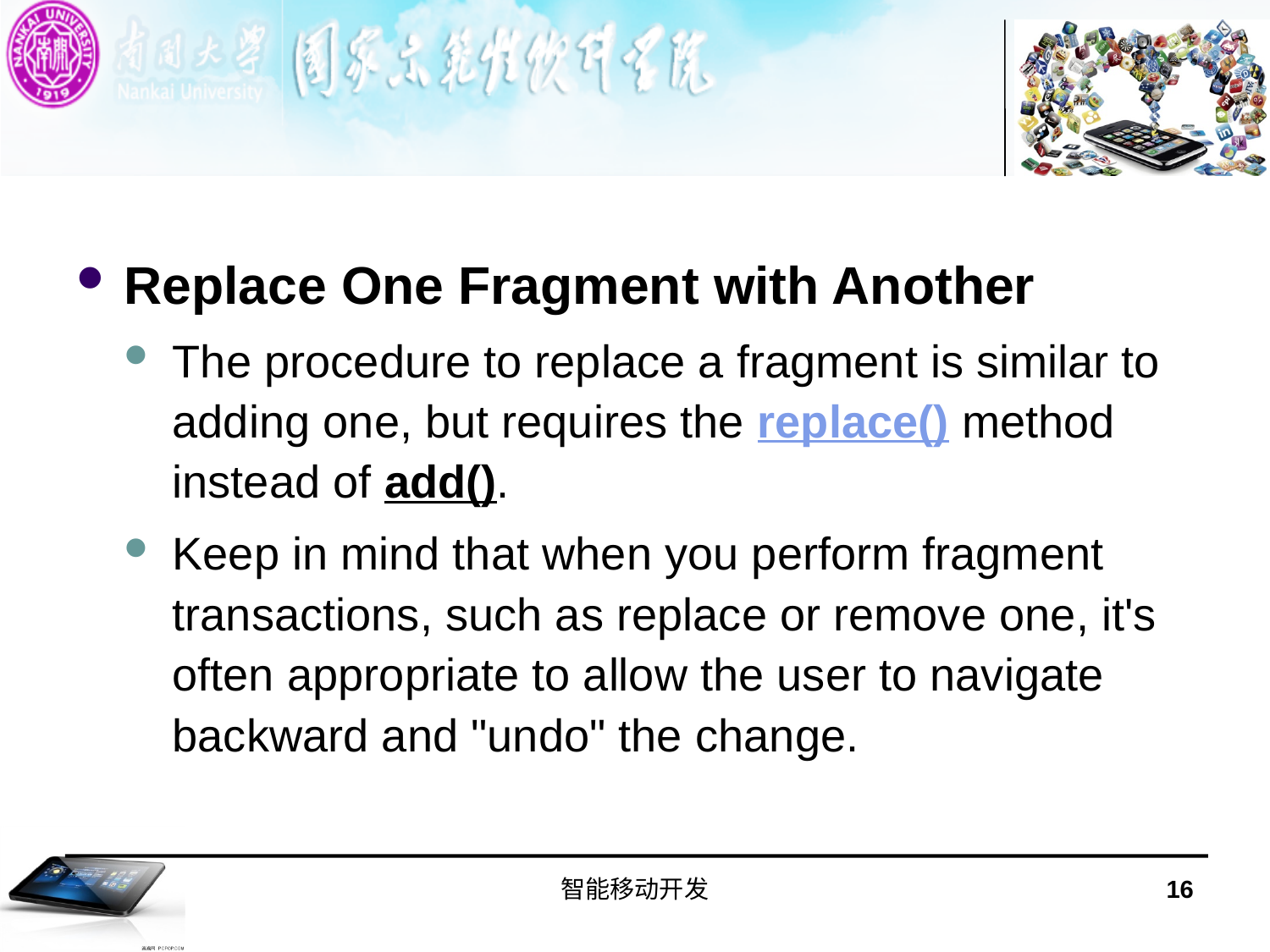

#
Replace One Fragment with Another
The procedure to replace a fragment is similar to adding one, but requires the replace() method instead of add().
Keep in mind that when you perform fragment transactions, such as replace or remove one, it's often appropriate to allow the user to navigate backward and "undo" the change.
智能移动开发
16